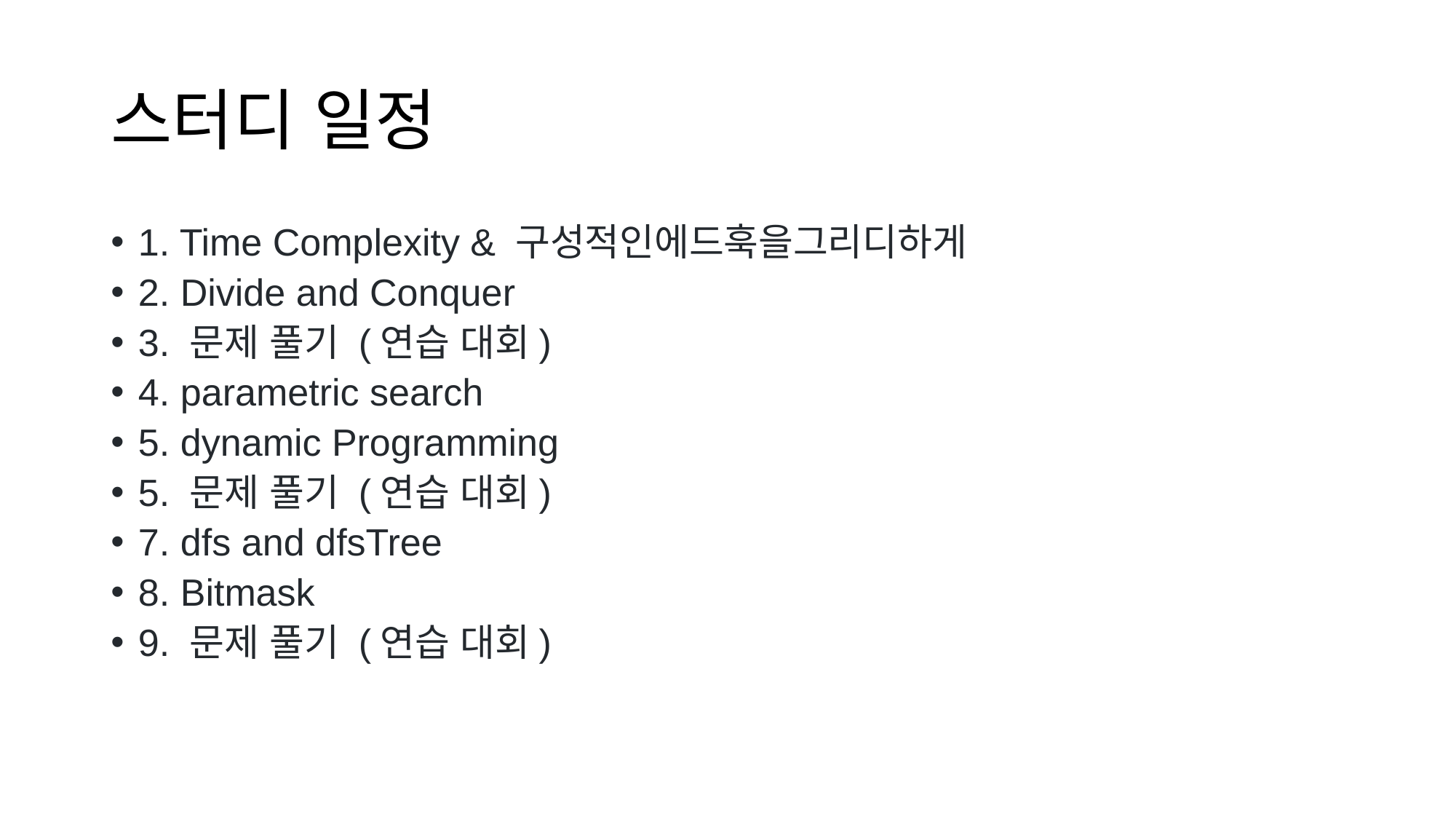

# 스터디 일정
1. Time Complexity & 구성적인에드훅을그리디하게
2. Divide and Conquer
3. 문제 풀기 (연습 대회)
4. parametric search
5. dynamic Programming
5. 문제 풀기 (연습 대회)
7. dfs and dfsTree
8. Bitmask
9. 문제 풀기 (연습 대회)